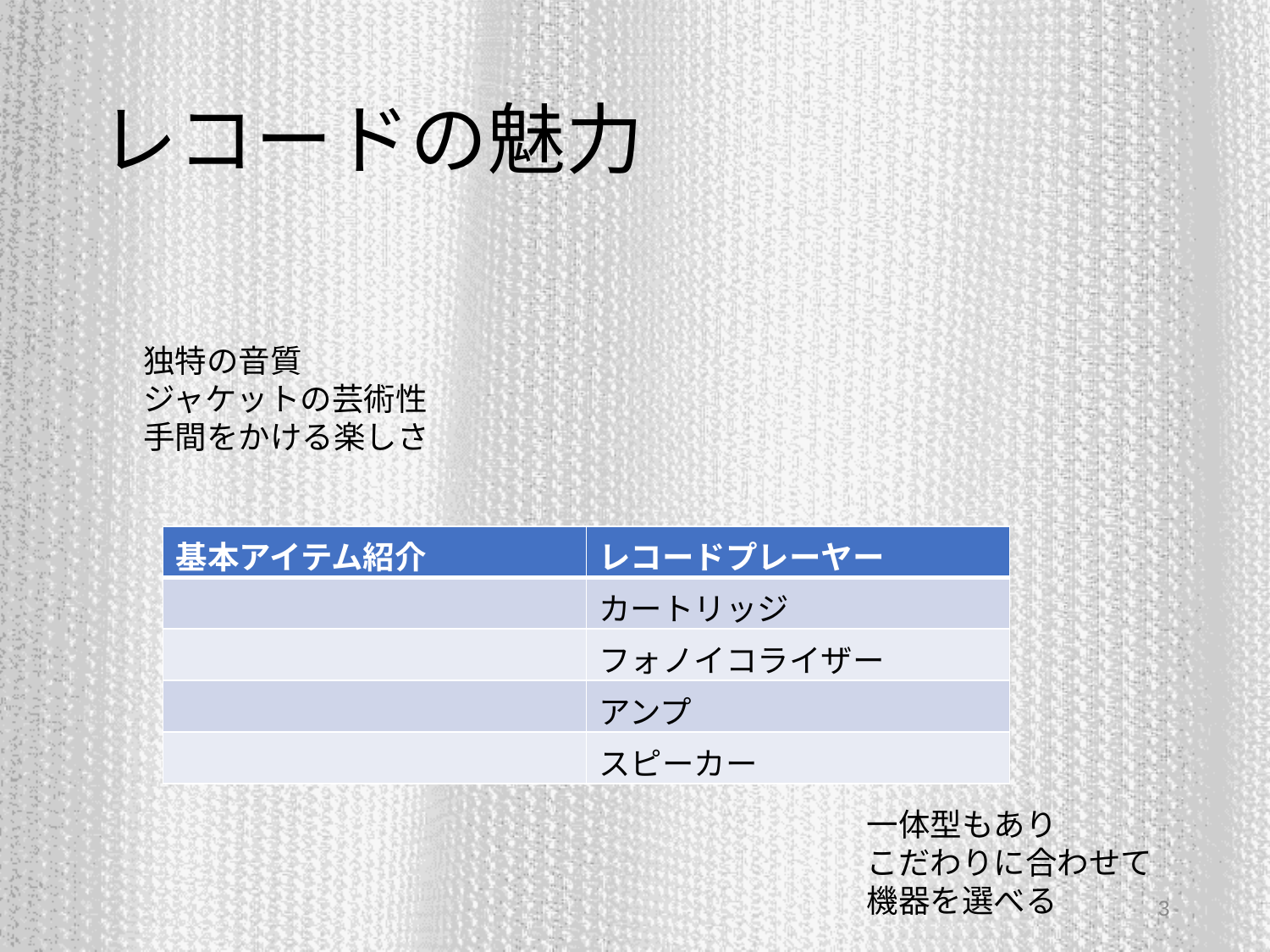

# レコードの魅力
独特の音質
ジャケットの芸術性
手間をかける楽しさ
| 基本アイテム紹介 | レコードプレーヤー |
| --- | --- |
|  | カートリッジ |
|  | フォノイコライザー |
|  | アンプ |
|  | スピーカー |
一体型もあり
こだわりに合わせて
機器を選べる
3